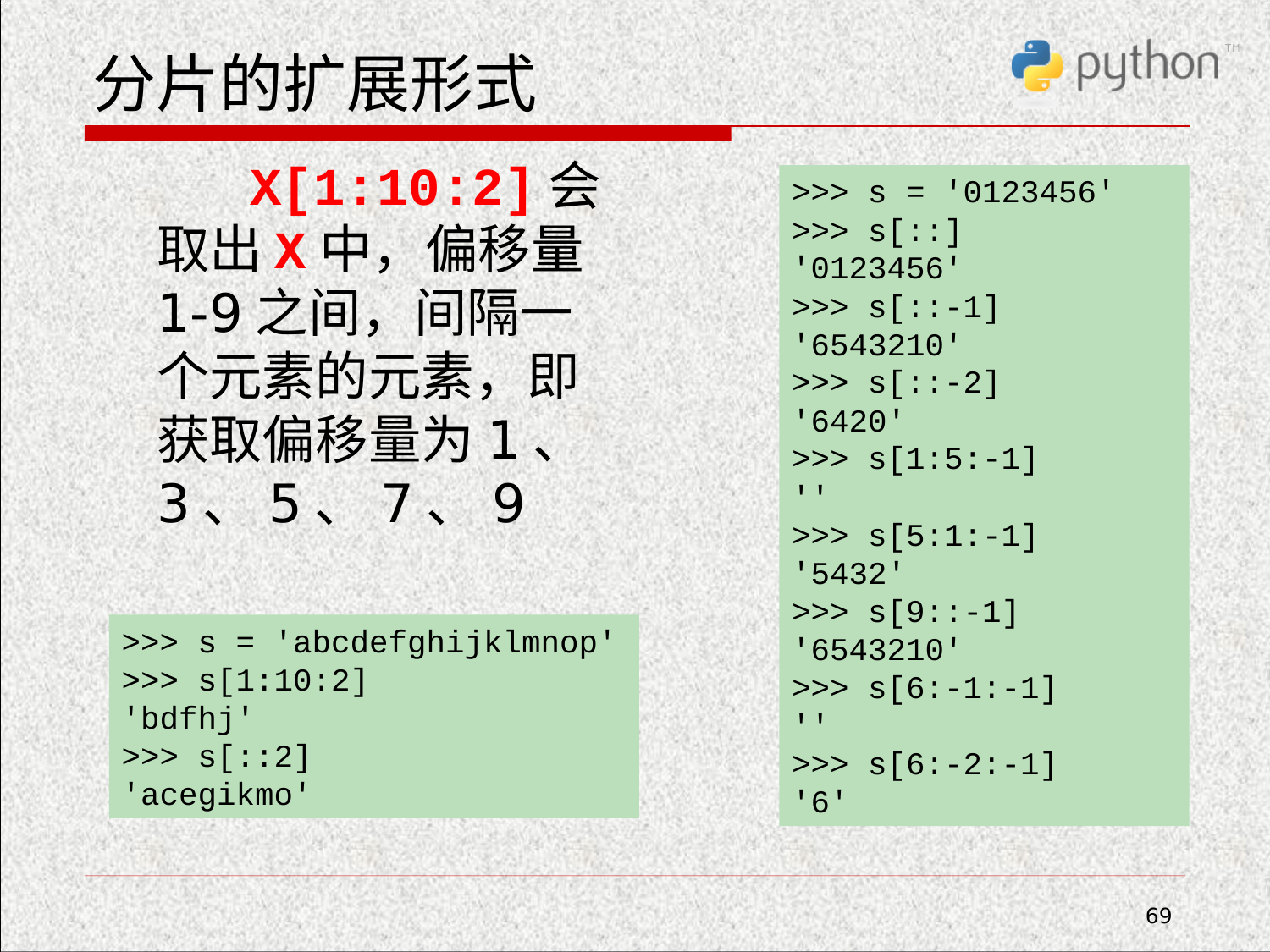

# 分片的扩展形式
     X[1:10:2]会取出X中，偏移量1-9之间，间隔一个元素的元素，即获取偏移量为1、3、5、7、9

>>> s = '0123456'
>>> s[::]
'0123456'
>>> s[::-1]
'6543210'
>>> s[::-2]
'6420'
>>> s[1:5:-1]
''
>>> s[5:1:-1]
'5432'
>>> s[9::-1]
'6543210'
>>> s[6:-1:-1]
''
>>> s[6:-2:-1]
'6'
>>> s = 'abcdefghijklmnop'
>>> s[1:10:2]
'bdfhj'
>>> s[::2]
'acegikmo'
69